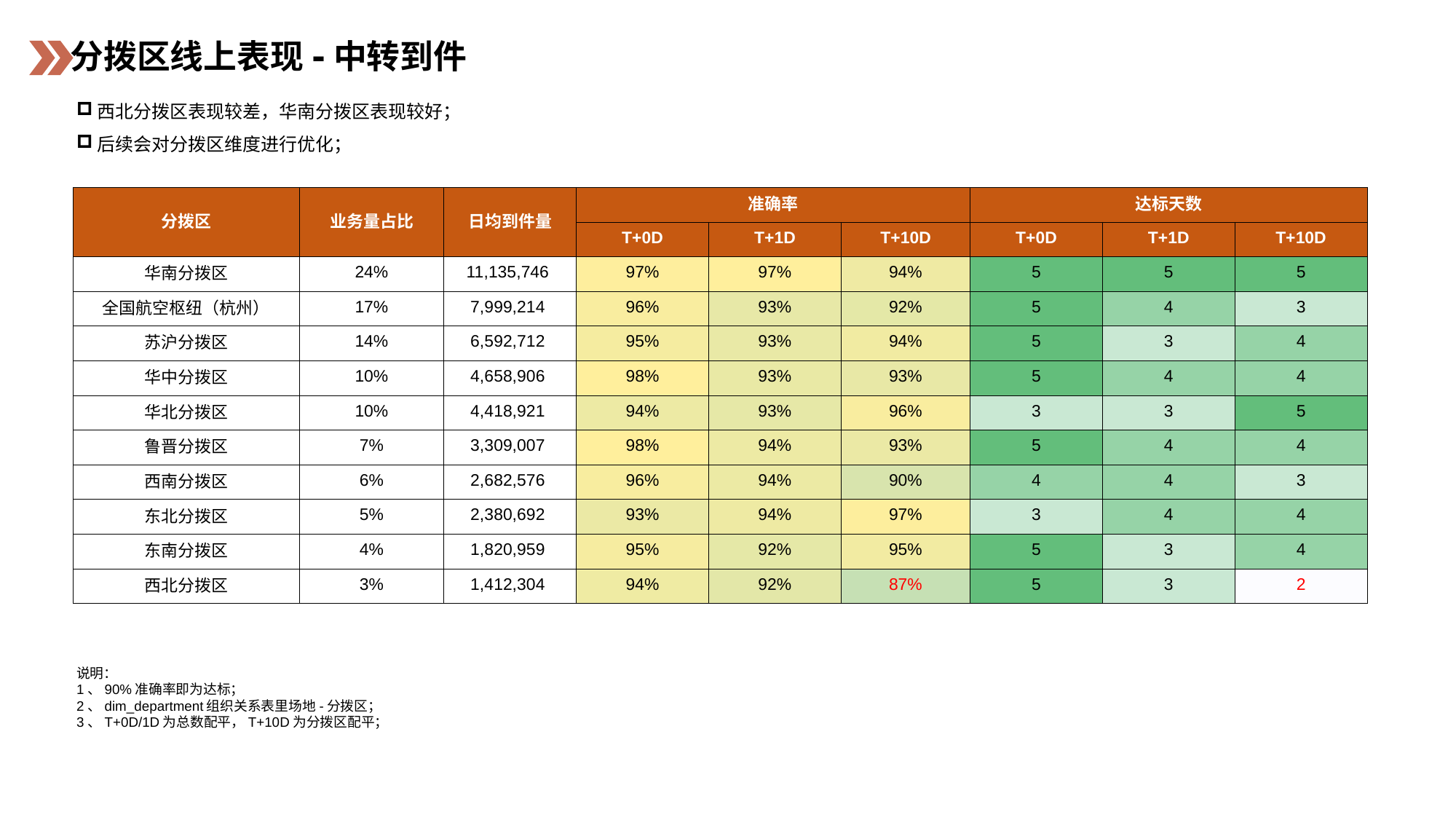

分拨区线上表现-中转到件

西北分拨区表现较差，华南分拨区表现较好；
后续会对分拨区维度进行优化；
| 分拨区 | 业务量占比 | 日均到件量 | 准确率 |  |  | 达标天数 |  |  |
| --- | --- | --- | --- | --- | --- | --- | --- | --- |
|  |  |  | T+0D | T+1D | T+10D | T+0D | T+1D | T+10D |
| 华南分拨区 | 24% | 11,135,746 | 97% | 97% | 94% | 5 | 5 | 5 |
| 全国航空枢纽（杭州） | 17% | 7,999,214 | 96% | 93% | 92% | 5 | 4 | 3 |
| 苏沪分拨区 | 14% | 6,592,712 | 95% | 93% | 94% | 5 | 3 | 4 |
| 华中分拨区 | 10% | 4,658,906 | 98% | 93% | 93% | 5 | 4 | 4 |
| 华北分拨区 | 10% | 4,418,921 | 94% | 93% | 96% | 3 | 3 | 5 |
| 鲁晋分拨区 | 7% | 3,309,007 | 98% | 94% | 93% | 5 | 4 | 4 |
| 西南分拨区 | 6% | 2,682,576 | 96% | 94% | 90% | 4 | 4 | 3 |
| 东北分拨区 | 5% | 2,380,692 | 93% | 94% | 97% | 3 | 4 | 4 |
| 东南分拨区 | 4% | 1,820,959 | 95% | 92% | 95% | 5 | 3 | 4 |
| 西北分拨区 | 3% | 1,412,304 | 94% | 92% | 87% | 5 | 3 | 2 |
说明：
1、90%准确率即为达标；
2、dim_department组织关系表里场地-分拨区；
3、T+0D/1D为总数配平，T+10D为分拨区配平；